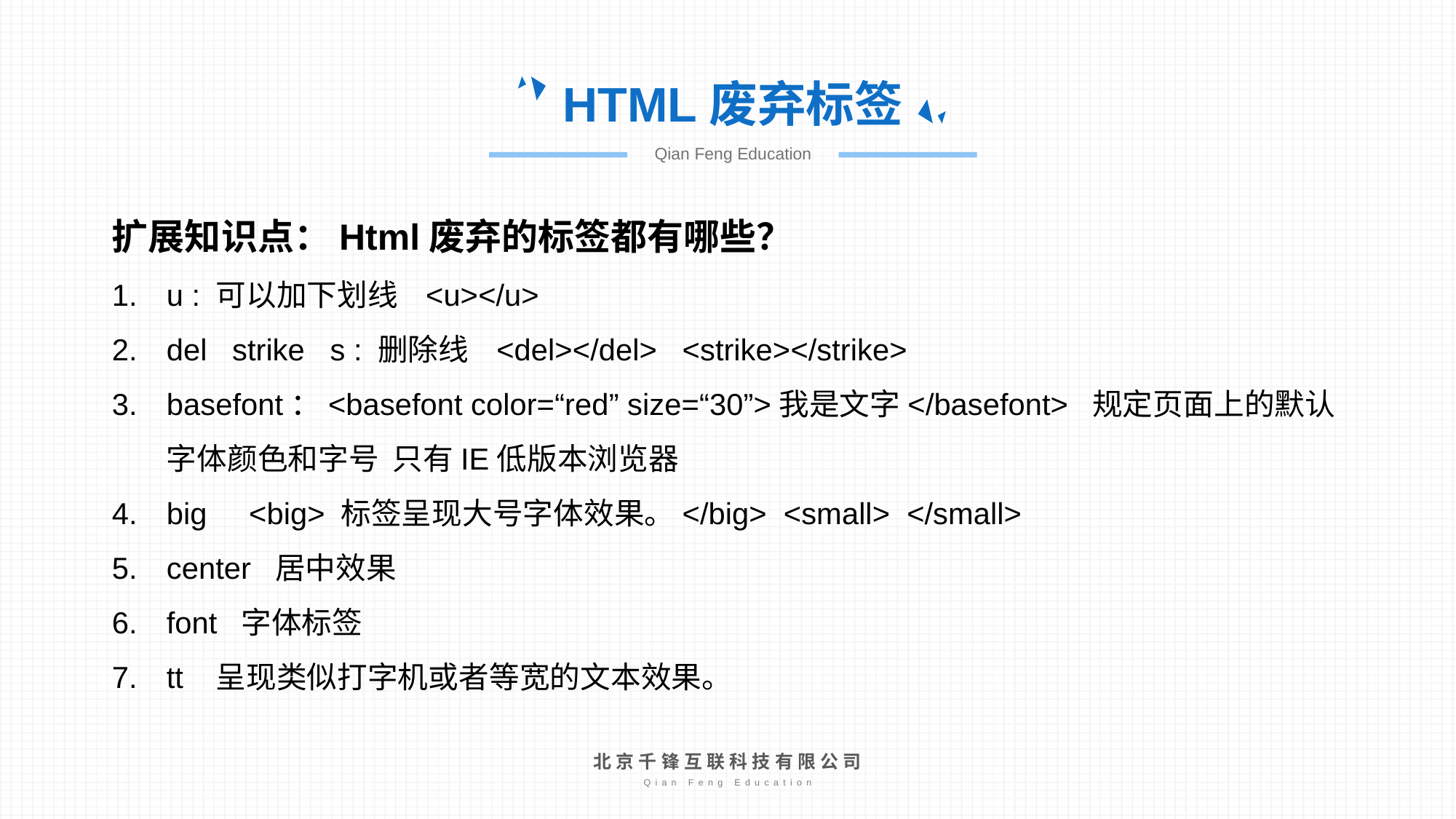

HTML废弃标签

Qian Feng Education

扩展知识点：Html废弃的标签都有哪些？
u : 可以加下划线   <u></u>
del   strike   s : 删除线   <del></del>   <strike></strike>
basefont：<basefont color=“red” size=“30”>我是文字</basefont>  规定页面上的默认字体颜色和字号  只有IE低版本浏览器
big     <big> 标签呈现大号字体效果。</big>  <small>  </small>
center  居中效果
font  字体标签
tt   呈现类似打字机或者等宽的文本效果。
北京千锋互联科技有限公司
Qian Feng Education